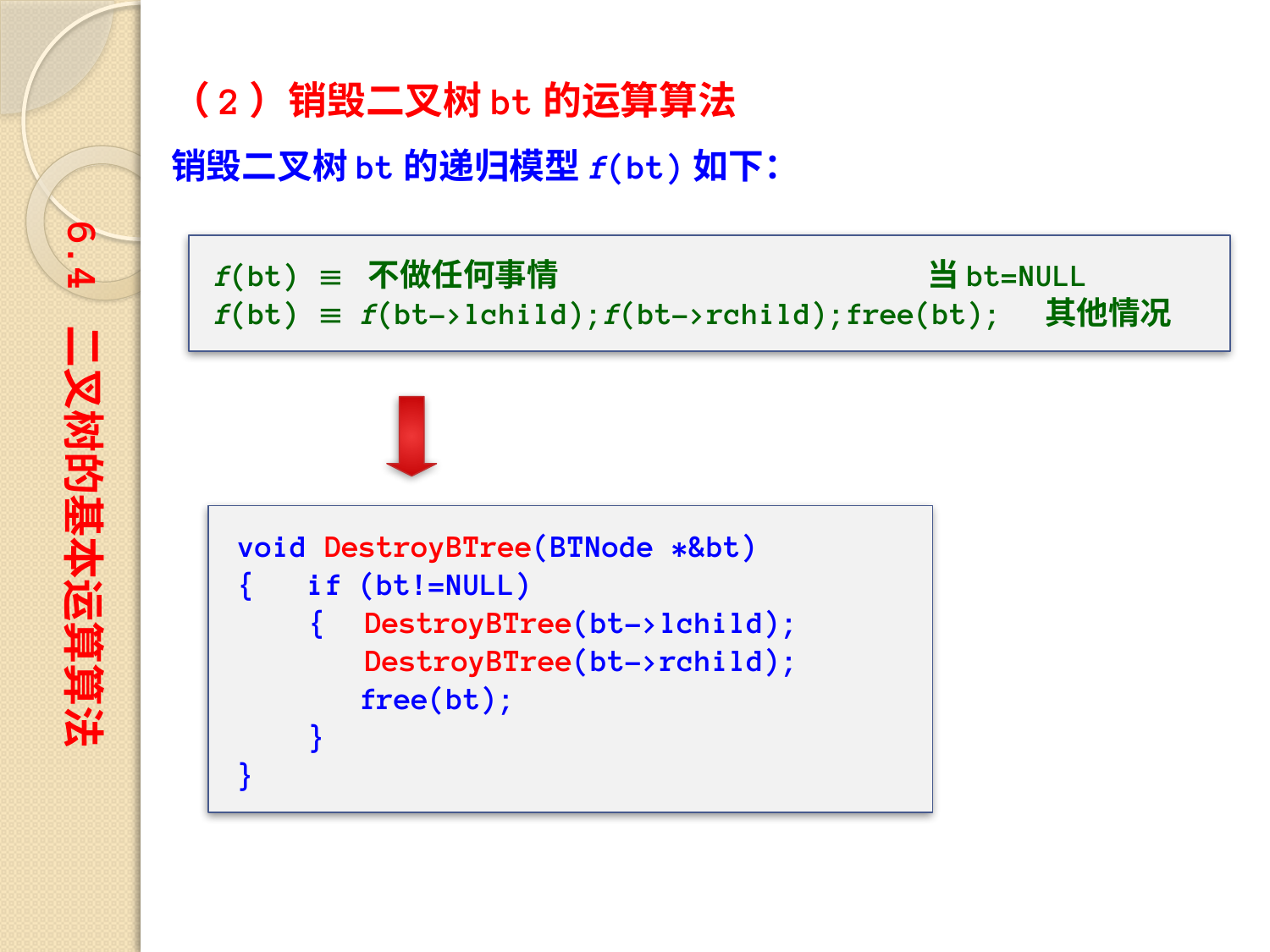

（2）销毁二叉树bt的运算算法
销毁二叉树bt的递归模型f(bt)如下：
6.4 二叉树的基本运算算法
f(bt) ≡ 不做任何事情			           当bt=NULL
f(bt) ≡ f(bt->lchild);f(bt->rchild);free(bt);  其他情况

void DestroyBTree(BTNode *&bt)
{   if (bt!=NULL)
　　{	DestroyBTree(bt->lchild);
	DestroyBTree(bt->rchild);
       free(bt);
　　}
}